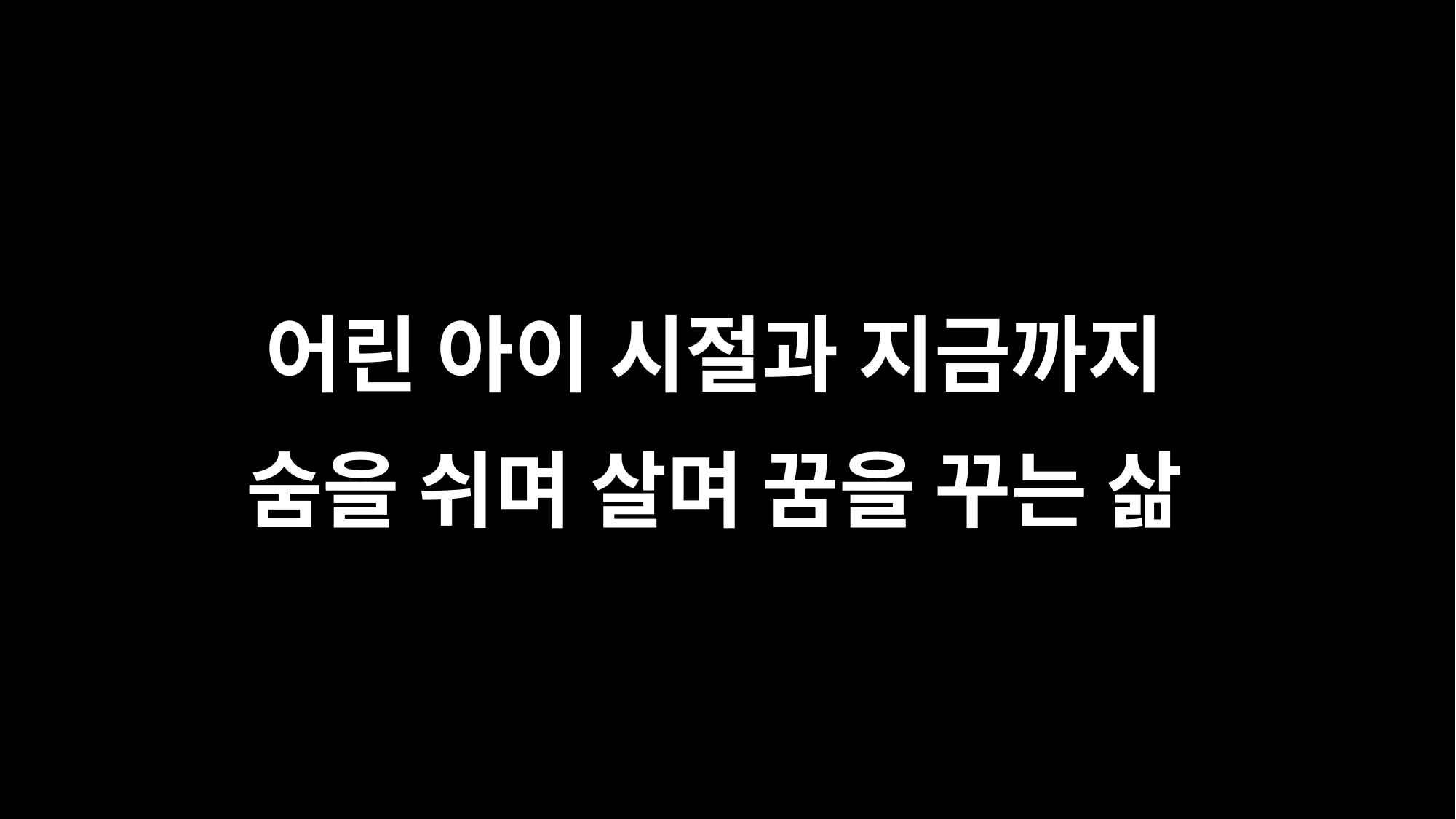

어린 아이 시절과 지금까지
숨을 쉬며 살며 꿈을 꾸는 삶